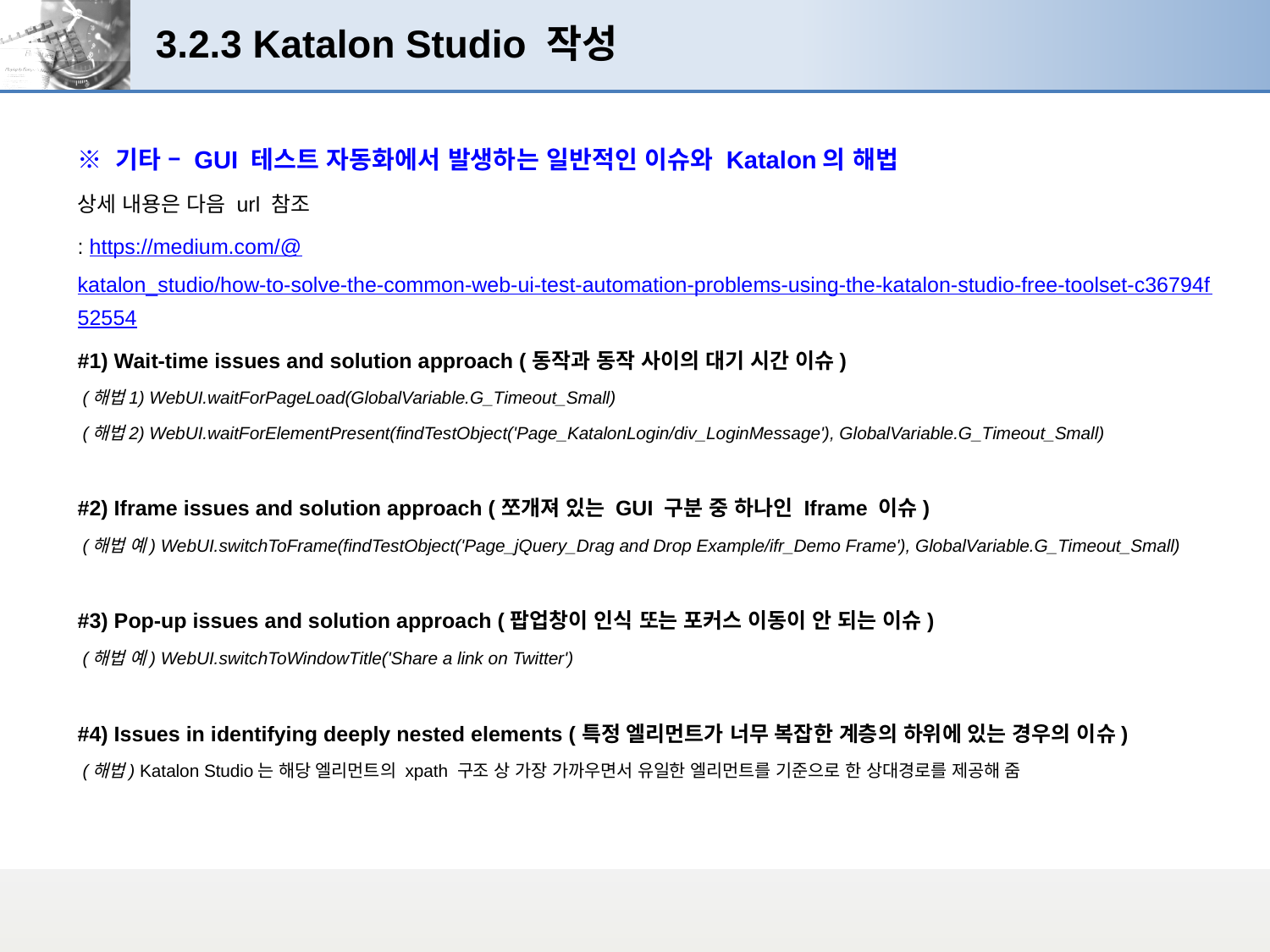

# 3.2.3 Katalon Studio 작성
※ 기타 – GUI 테스트 자동화에서 발생하는 일반적인 이슈와 Katalon의 해법
상세 내용은 다음 url 참조
: https://medium.com/@katalon_studio/how-to-solve-the-common-web-ui-test-automation-problems-using-the-katalon-studio-free-toolset-c36794f52554
#1) Wait-time issues and solution approach (동작과 동작 사이의 대기 시간 이슈)
 (해법1) WebUI.waitForPageLoad(GlobalVariable.G_Timeout_Small)
 (해법2) WebUI.waitForElementPresent(findTestObject('Page_KatalonLogin/div_LoginMessage'), GlobalVariable.G_Timeout_Small)

#2) Iframe issues and solution approach (쪼개져 있는 GUI 구분 중 하나인 Iframe 이슈)
 (해법 예) WebUI.switchToFrame(findTestObject('Page_jQuery_Drag and Drop Example/ifr_Demo Frame'), GlobalVariable.G_Timeout_Small)

#3) Pop-up issues and solution approach (팝업창이 인식 또는 포커스 이동이 안 되는 이슈)
 (해법 예) WebUI.switchToWindowTitle('Share a link on Twitter')

#4) Issues in identifying deeply nested elements (특정 엘리먼트가 너무 복잡한 계층의 하위에 있는 경우의 이슈)
 (해법) Katalon Studio는 해당 엘리먼트의 xpath 구조 상 가장 가까우면서 유일한 엘리먼트를 기준으로 한 상대경로를 제공해 줌